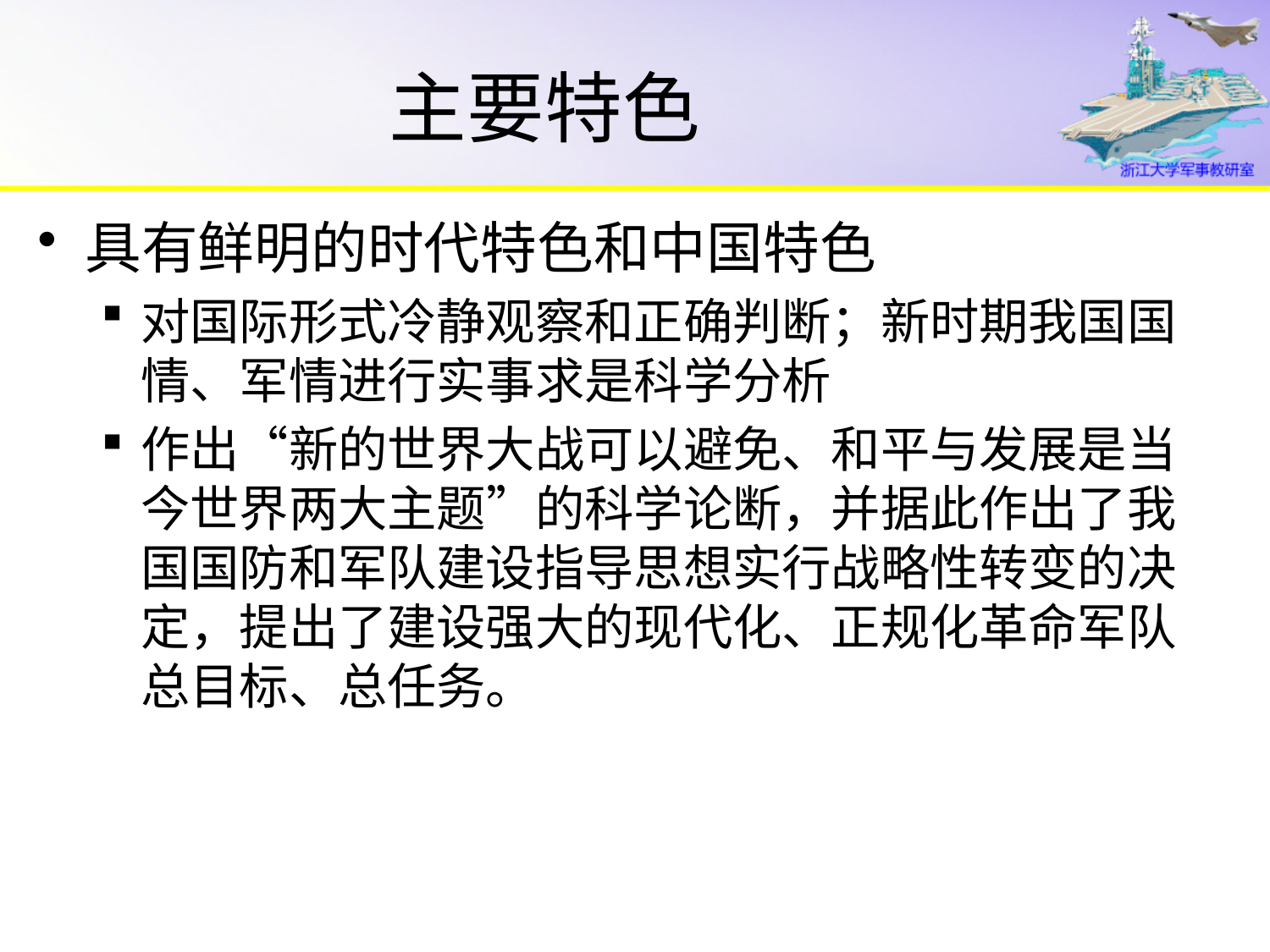

# 主要特色
具有鲜明的时代特色和中国特色
对国际形式冷静观察和正确判断；新时期我国国情、军情进行实事求是科学分析
作出“新的世界大战可以避免、和平与发展是当今世界两大主题”的科学论断，并据此作出了我国国防和军队建设指导思想实行战略性转变的决定，提出了建设强大的现代化、正规化革命军队总目标、总任务。